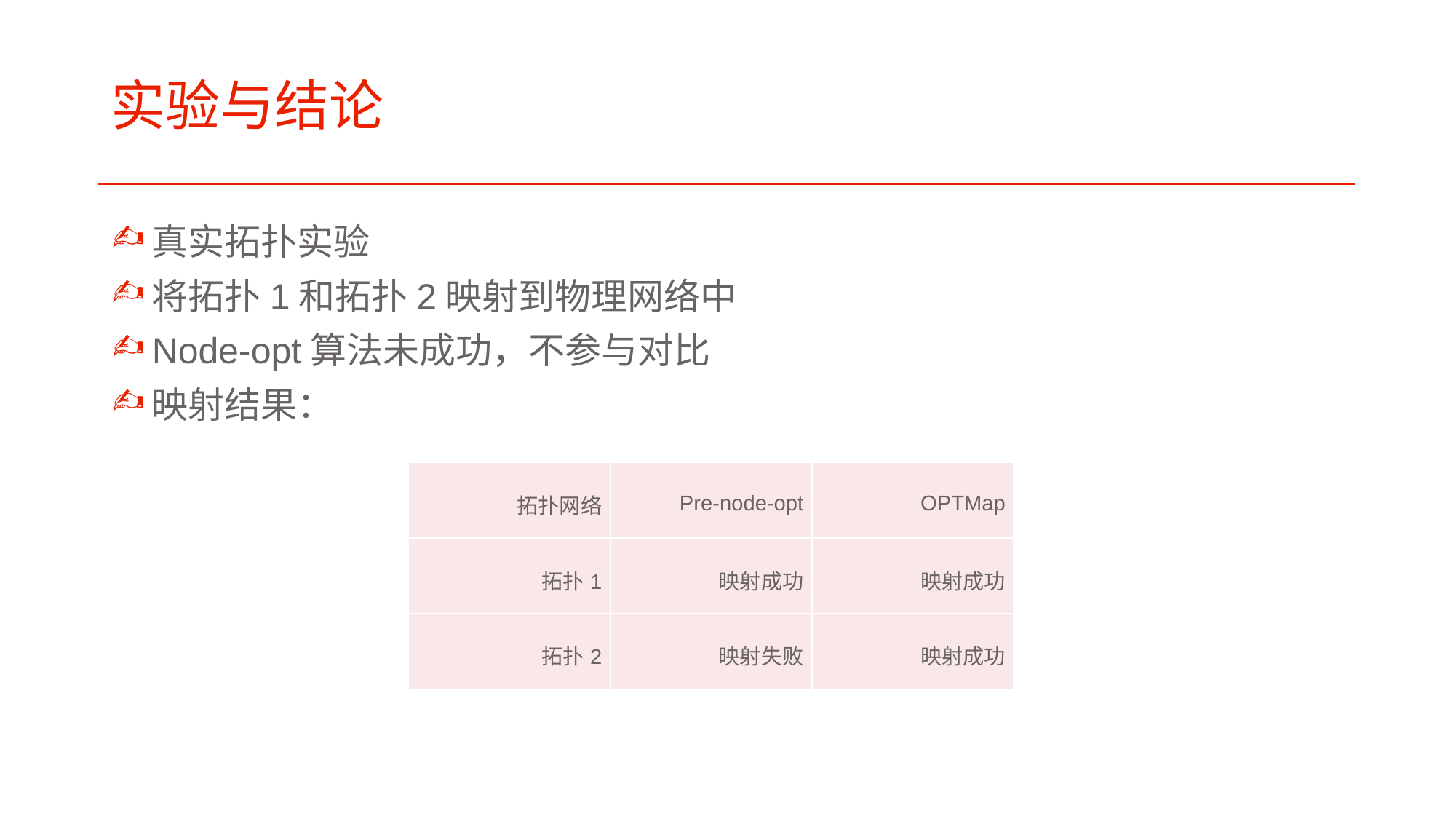

# 实验与结论
真实拓扑实验
将拓扑1和拓扑2映射到物理网络中
Node-opt算法未成功，不参与对比
映射结果：

| 拓扑网络 | Pre-node-opt | OPTMap |
| --- | --- | --- |
| 拓扑1 | 映射成功 | 映射成功 |
| 拓扑2 | 映射失败 | 映射成功 |